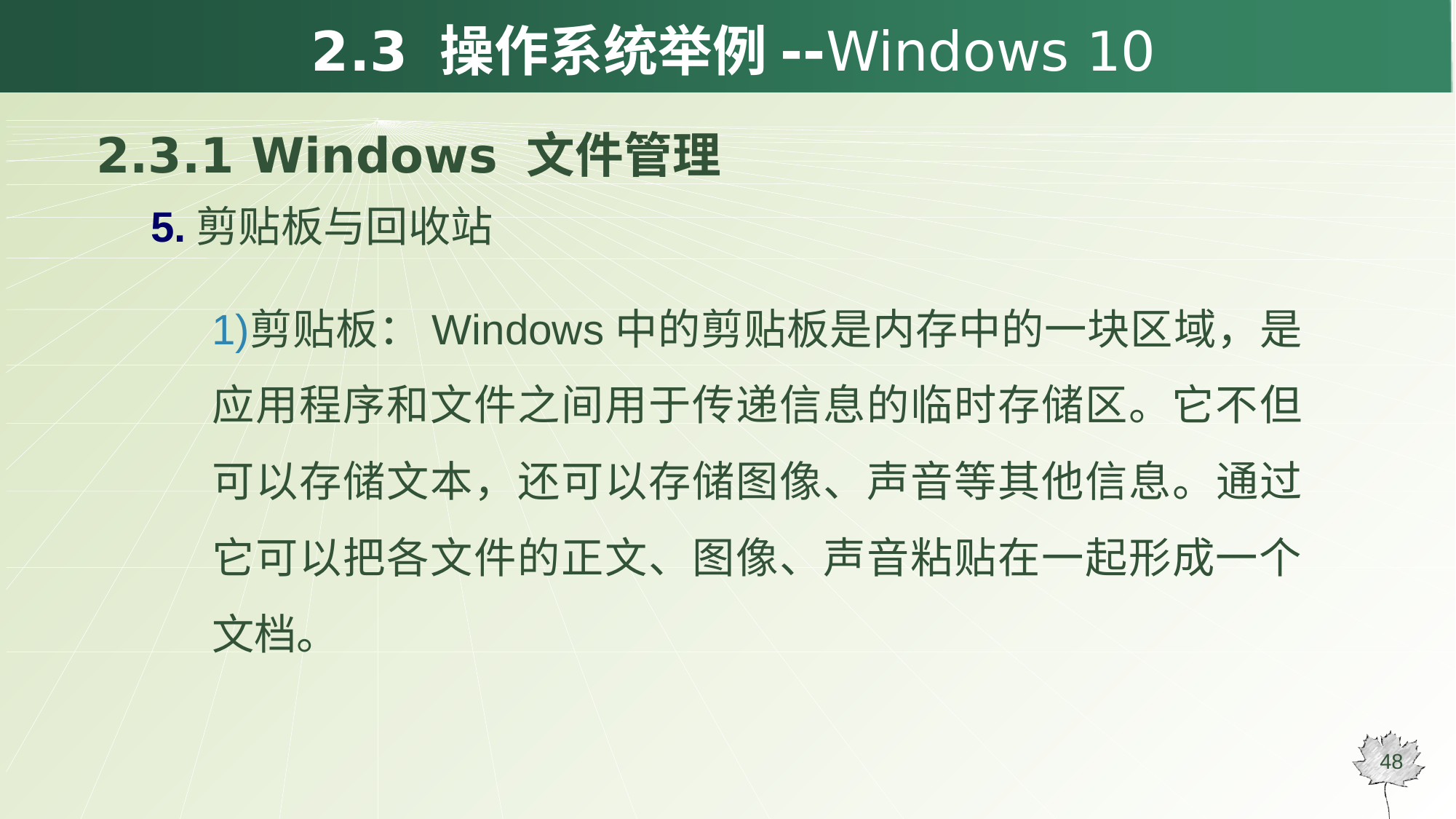

# 2.3 操作系统举例--Windows 10
2.3.1 Windows 文件管理
5.剪贴板与回收站
剪贴板：Windows中的剪贴板是内存中的一块区域，是应用程序和文件之间用于传递信息的临时存储区。它不但可以存储文本，还可以存储图像、声音等其他信息。通过它可以把各文件的正文、图像、声音粘贴在一起形成一个文档。
48